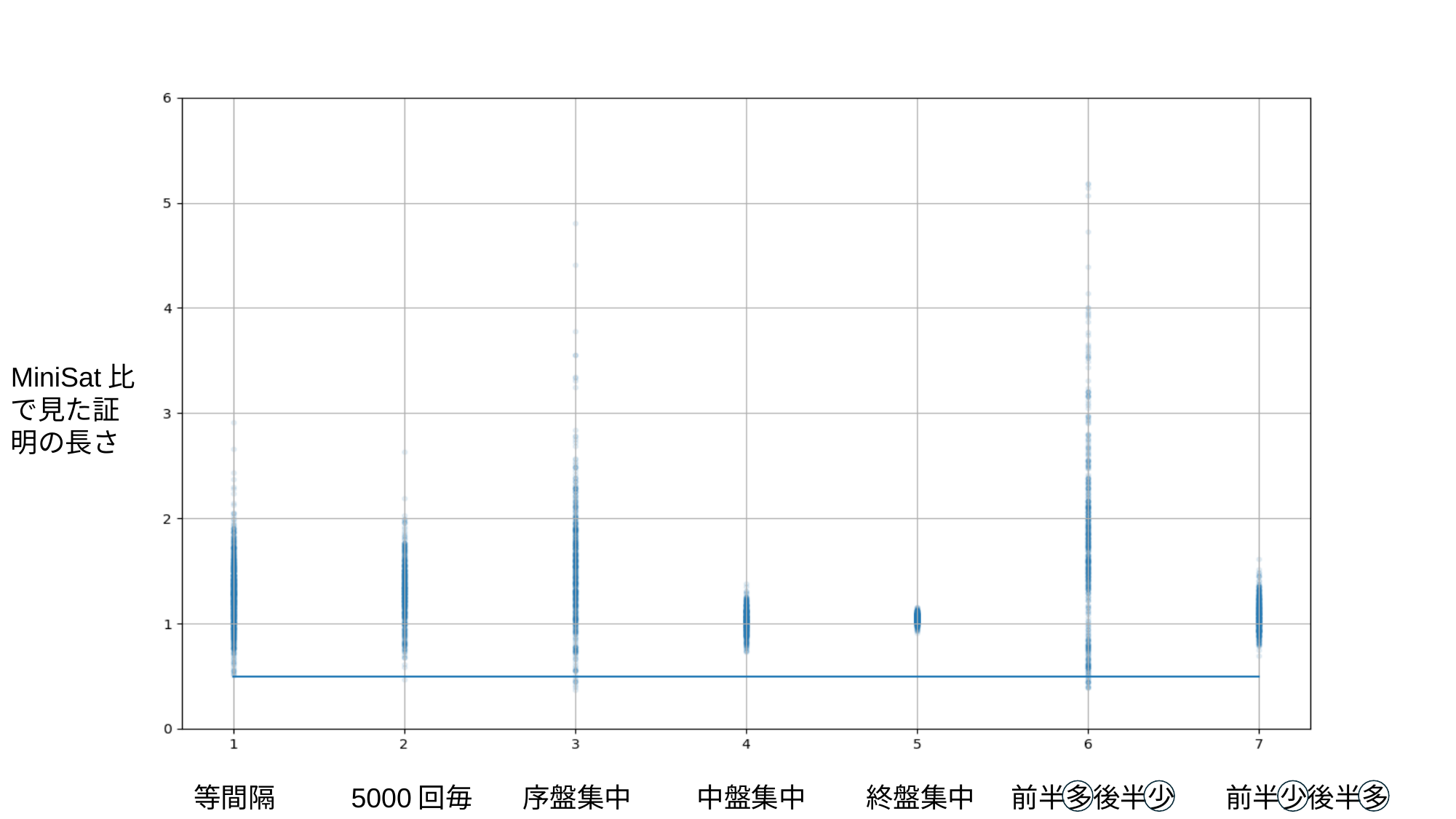

MiniSat比で見た証明の長さ
等間隔
5000回毎
序盤集中
中盤集中
終盤集中
前半多後半少
前半少後半多